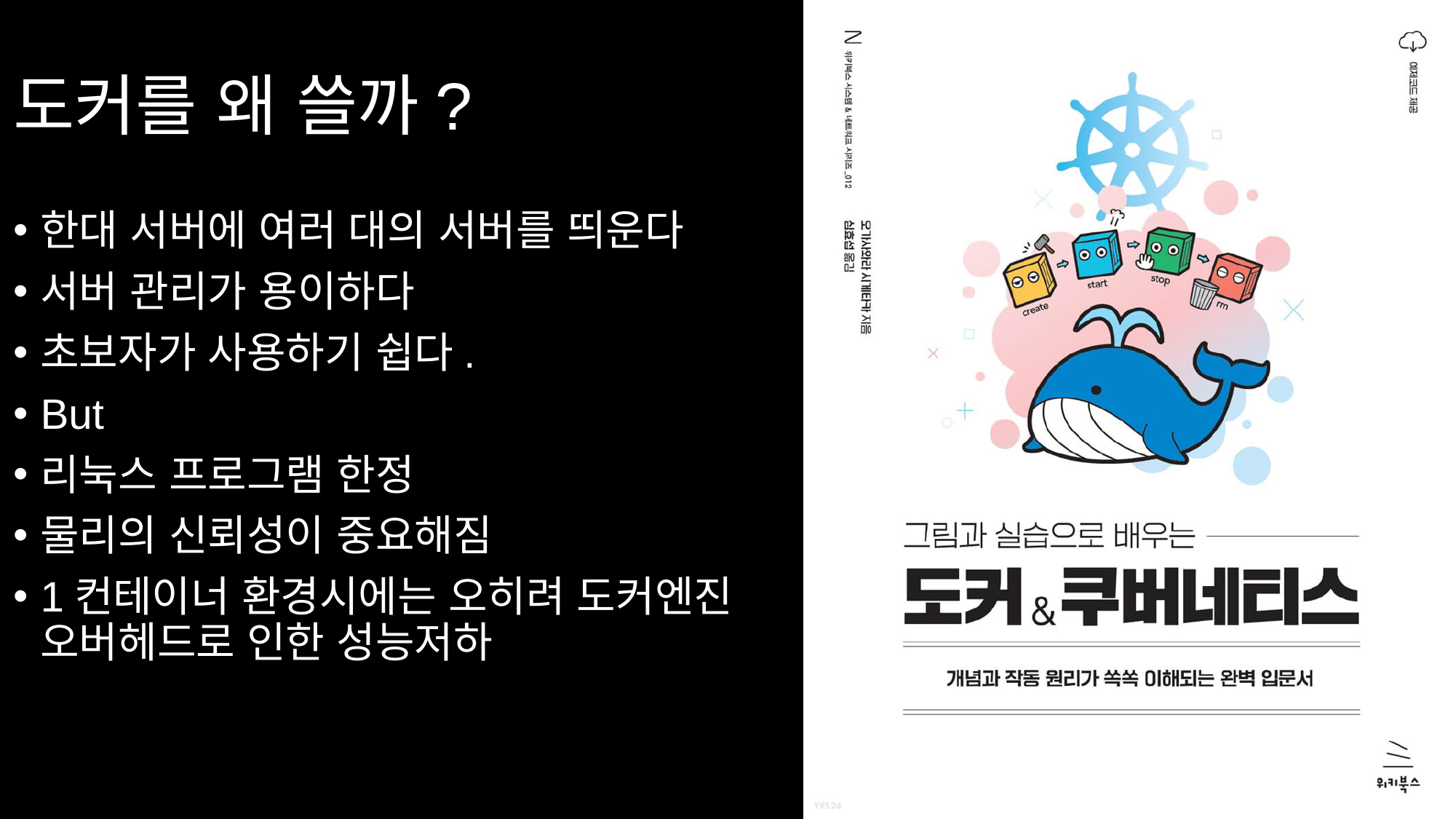

# 도커를 왜 쓸까?
한대 서버에 여러 대의 서버를 띄운다
서버 관리가 용이하다
초보자가 사용하기 쉽다.
But
리눅스 프로그램 한정
물리의 신뢰성이 중요해짐
1컨테이너 환경시에는 오히려 도커엔진 오버헤드로 인한 성능저하